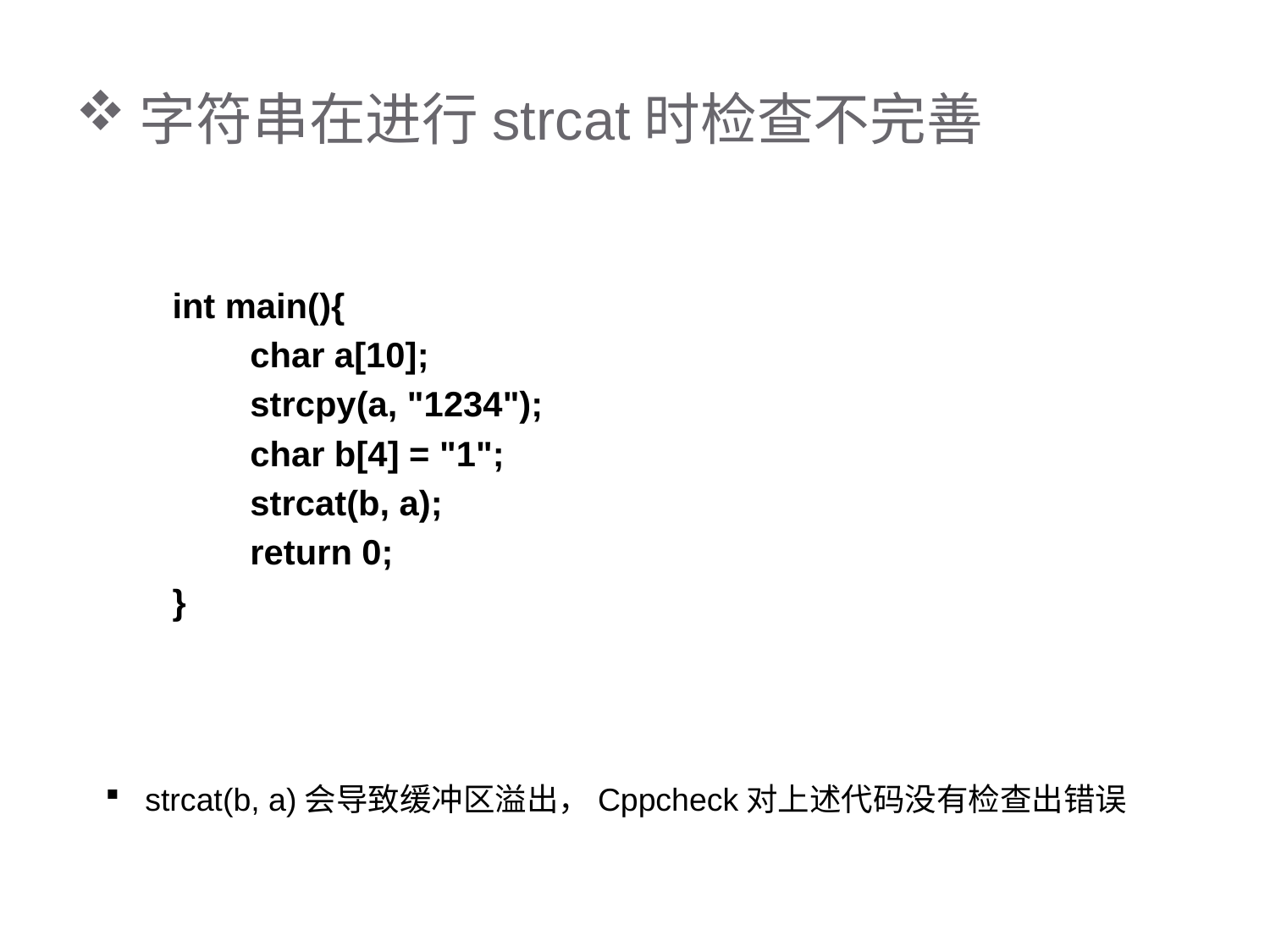

# 字符串在进行strcat时检查不完善
int main(){
        char a[10];
        strcpy(a, "1234");
        char b[4] = "1";
        strcat(b, a);
        return 0;
}
strcat(b, a)会导致缓冲区溢出，Cppcheck对上述代码没有检查出错误